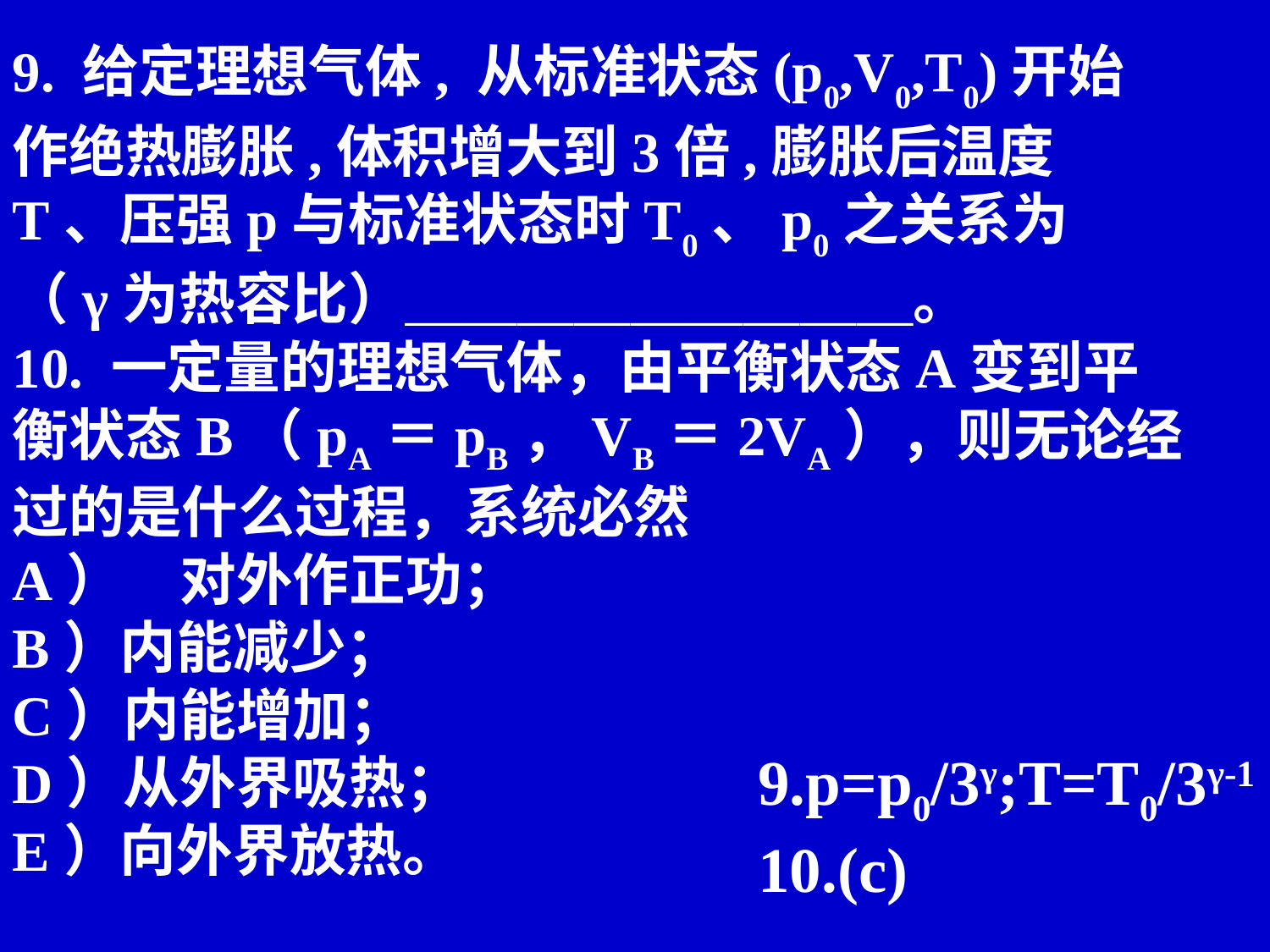

9. 给定理想气体, 从标准状态(p0,V0,T0)开始作绝热膨胀,体积增大到3倍,膨胀后温度T、压强p与标准状态时T0、p0之关系为（γ为热容比）＿＿＿＿＿＿＿＿＿。

10. 一定量的理想气体，由平衡状态A变到平衡状态B（pA＝pB，VB＝2VA），则无论经过的是什么过程，系统必然
A）　对外作正功；
B）内能减少；
C）内能增加；
D）从外界吸热；
E）向外界放热。
9.p=p0/3γ;T=T0/3γ-1
10.(c)